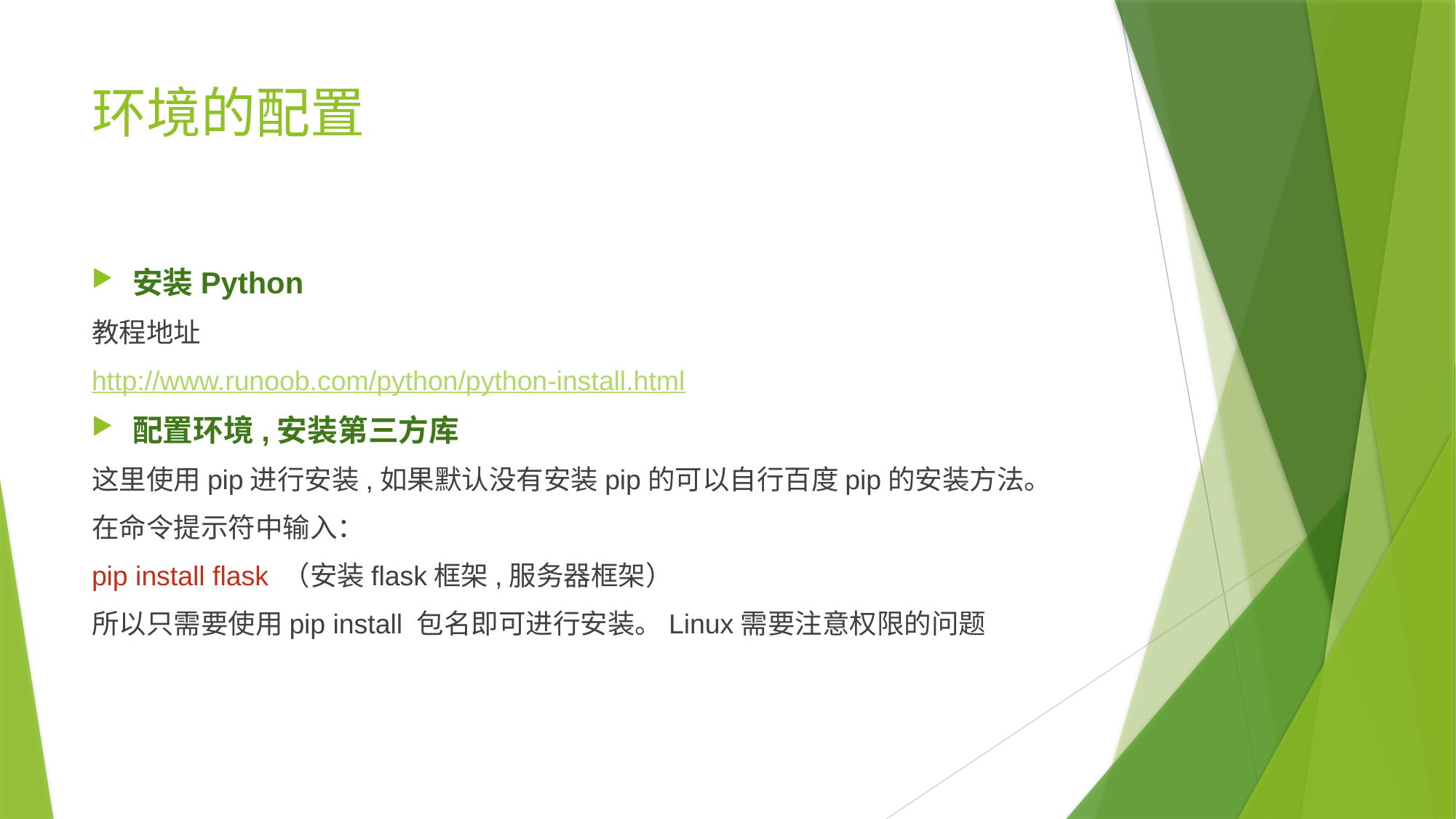

# 环境的配置
安装Python
教程地址
http://www.runoob.com/python/python-install.html
配置环境,安装第三方库
这里使用pip进行安装,如果默认没有安装pip的可以自行百度pip的安装方法。
在命令提示符中输入：
pip install flask （安装flask框架,服务器框架）
所以只需要使用pip install 包名即可进行安装。Linux需要注意权限的问题